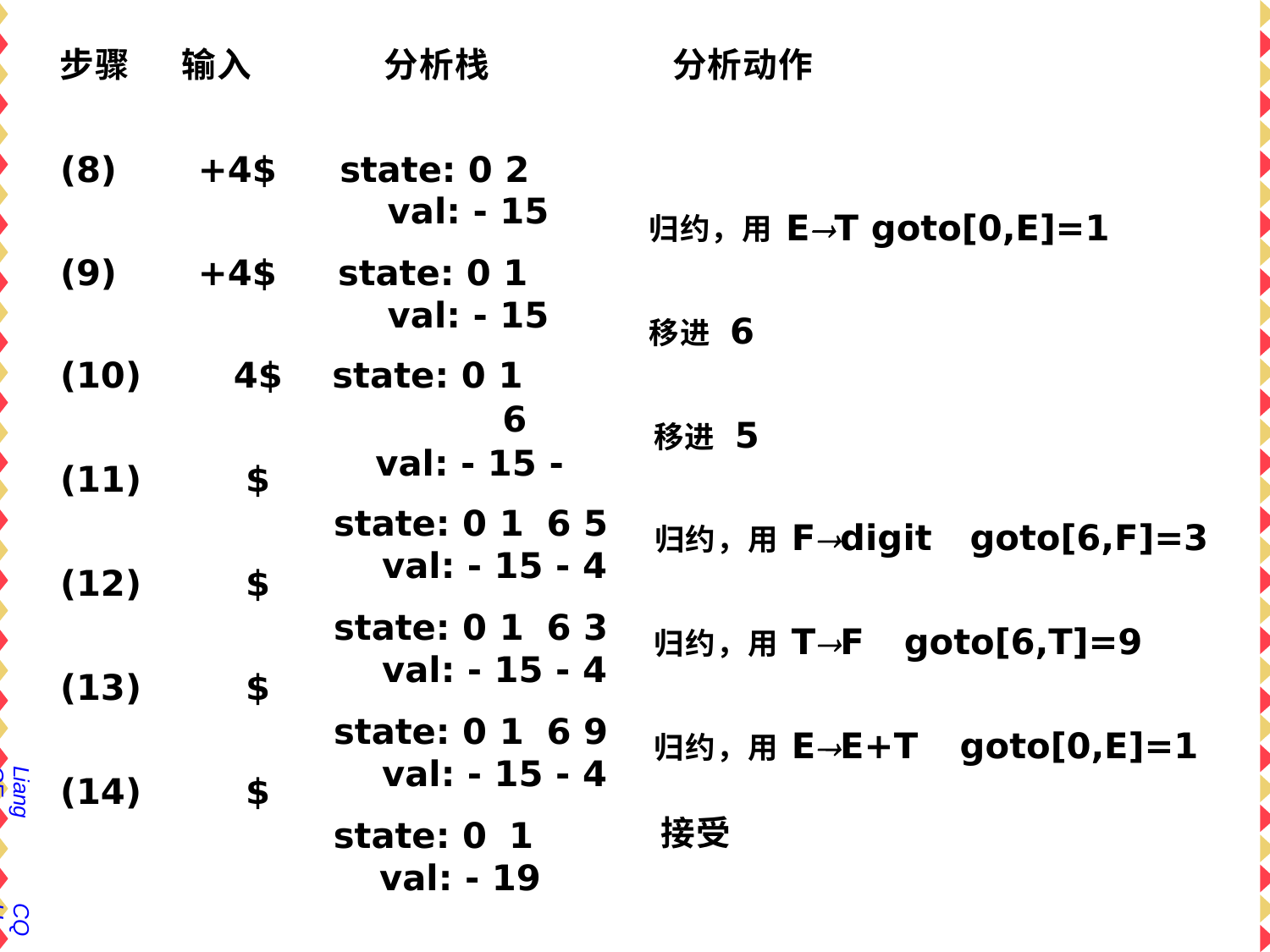

步骤	输入
分析栈
# 分析动作
(8)	+4$	state: 0 2
val: - 15
state: 0 1
val: - 15
state: 0 1	6  val: - 15 -
state: 0 1	6 5
val: - 15 - 4
state: 0 1	6 3
val: - 15 - 4
state: 0 1	6 9
val: - 15 - 4
state: 0	1
val: - 19
归约，用E→T goto[0,E]=1
(9)	+4$
移进 6
(10)
4$
移进 5
(11)
$
归约，用F→digit	goto[6,F]=3
(12)
$
归约，用T→F	goto[6,T]=9
(13)
$
归约，用E→E+T	goto[0,E]=1
Liang GE
(14)
$
接受
CQU
56